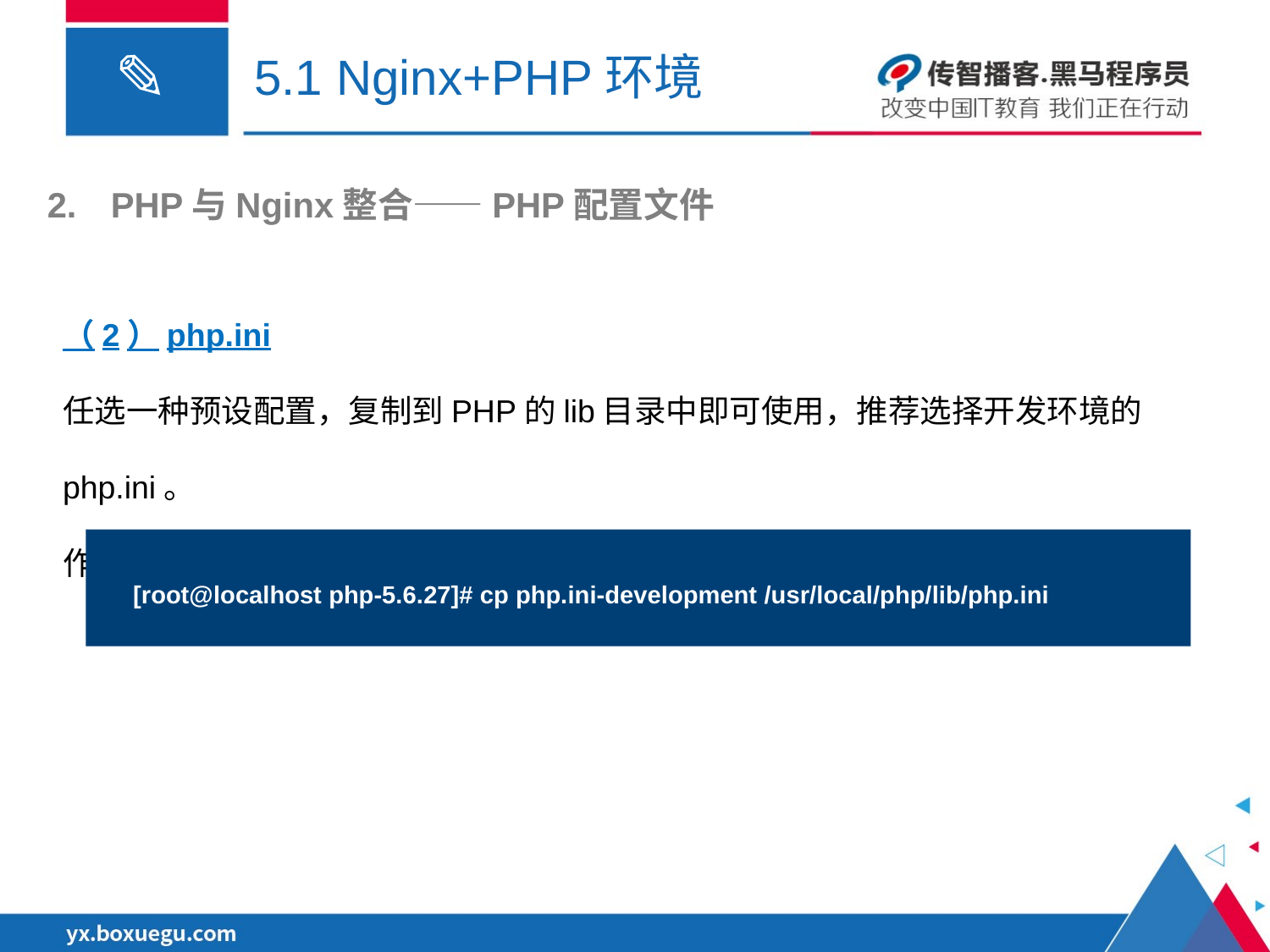

# 5.1 Nginx+PHP环境
PHP与Nginx整合——PHP配置文件
（2）php.ini
任选一种预设配置，复制到PHP的lib目录中即可使用，推荐选择开发环境的php.ini。
作用：主要包括PHP的核心配置及各种扩展模块的配置。

[root@localhost php-5.6.27]# cp php.ini-development /usr/local/php/lib/php.ini